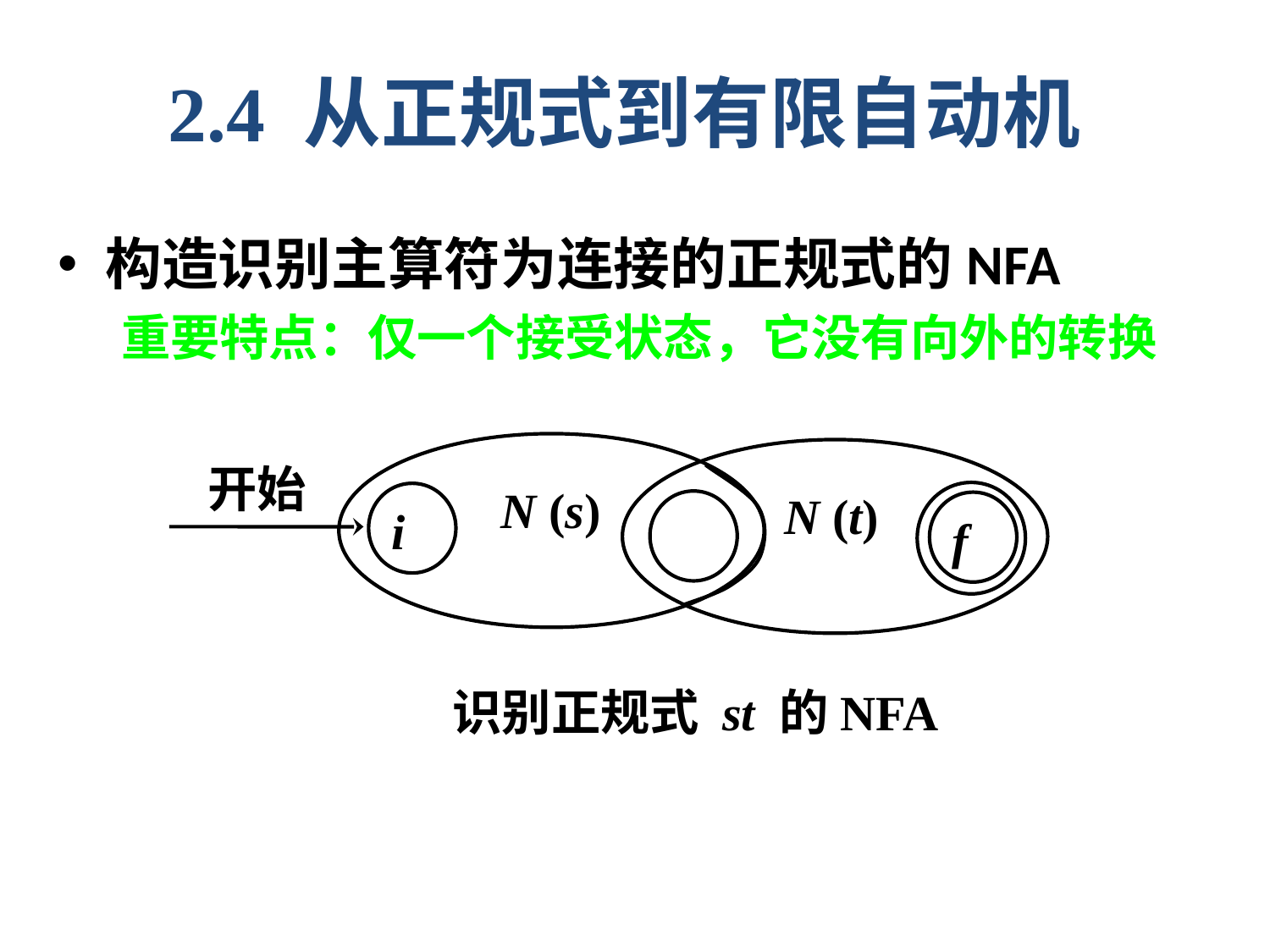

2.4 从正规式到有限自动机
构造识别主算符为连接的正规式的NFA
重要特点：仅一个接受状态，它没有向外的转换

开始

N (s)
N (t)

f
i

识别正规式 st 的NFA